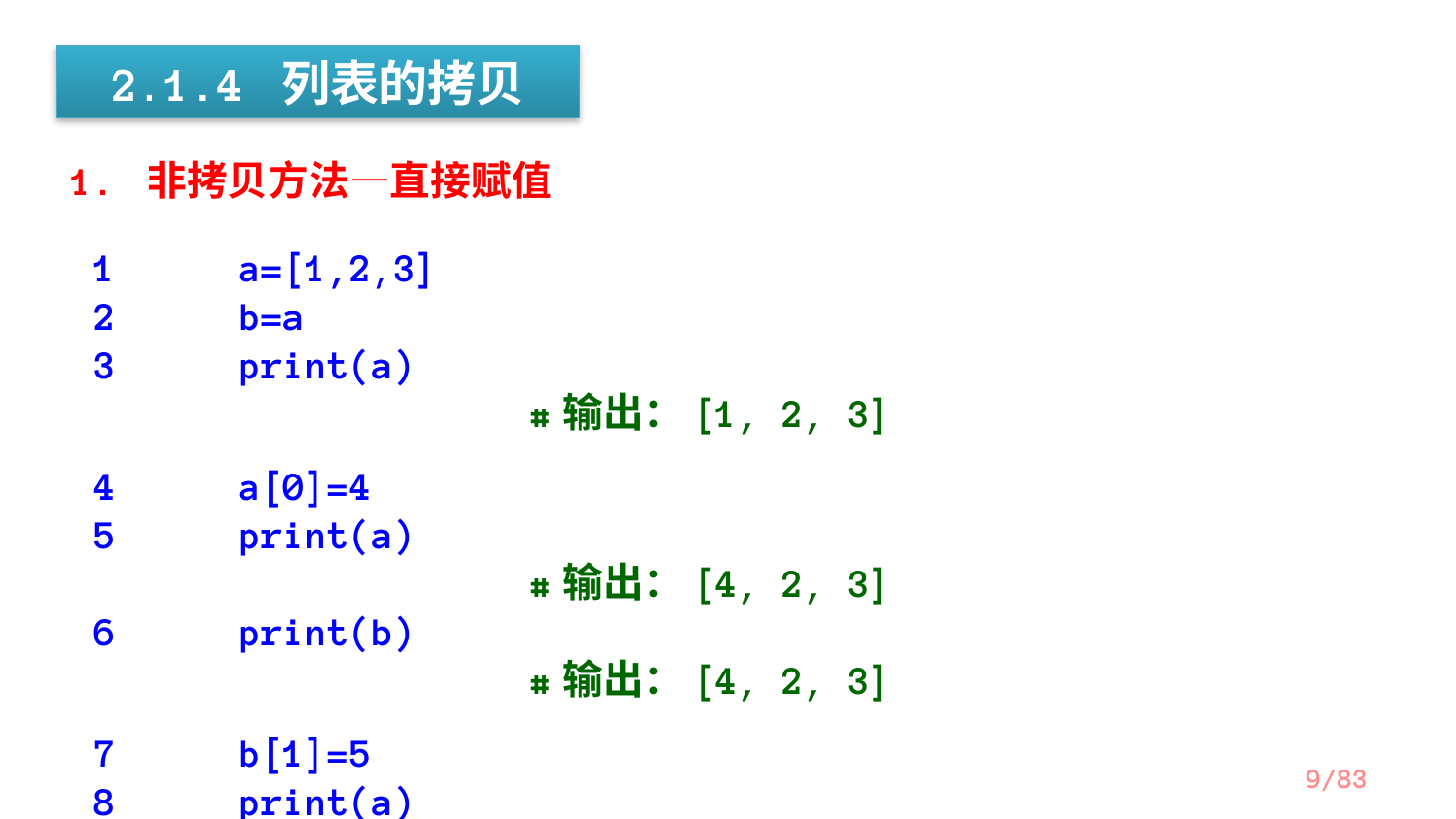

2.1.4 列表的拷贝
1. 非拷贝方法—直接赋值
1	a=[1,2,3]
2	b=a
3	print(a)									#输出：[1, 2, 3]
4	a[0]=4
5	print(a)									#输出：[4, 2, 3]
6	print(b)									#输出：[4, 2, 3]
7	b[1]=5
8	print(a)									#输出：[4, 5, 3]
9	print(b)									#输出：[4, 5, 3]
9/83